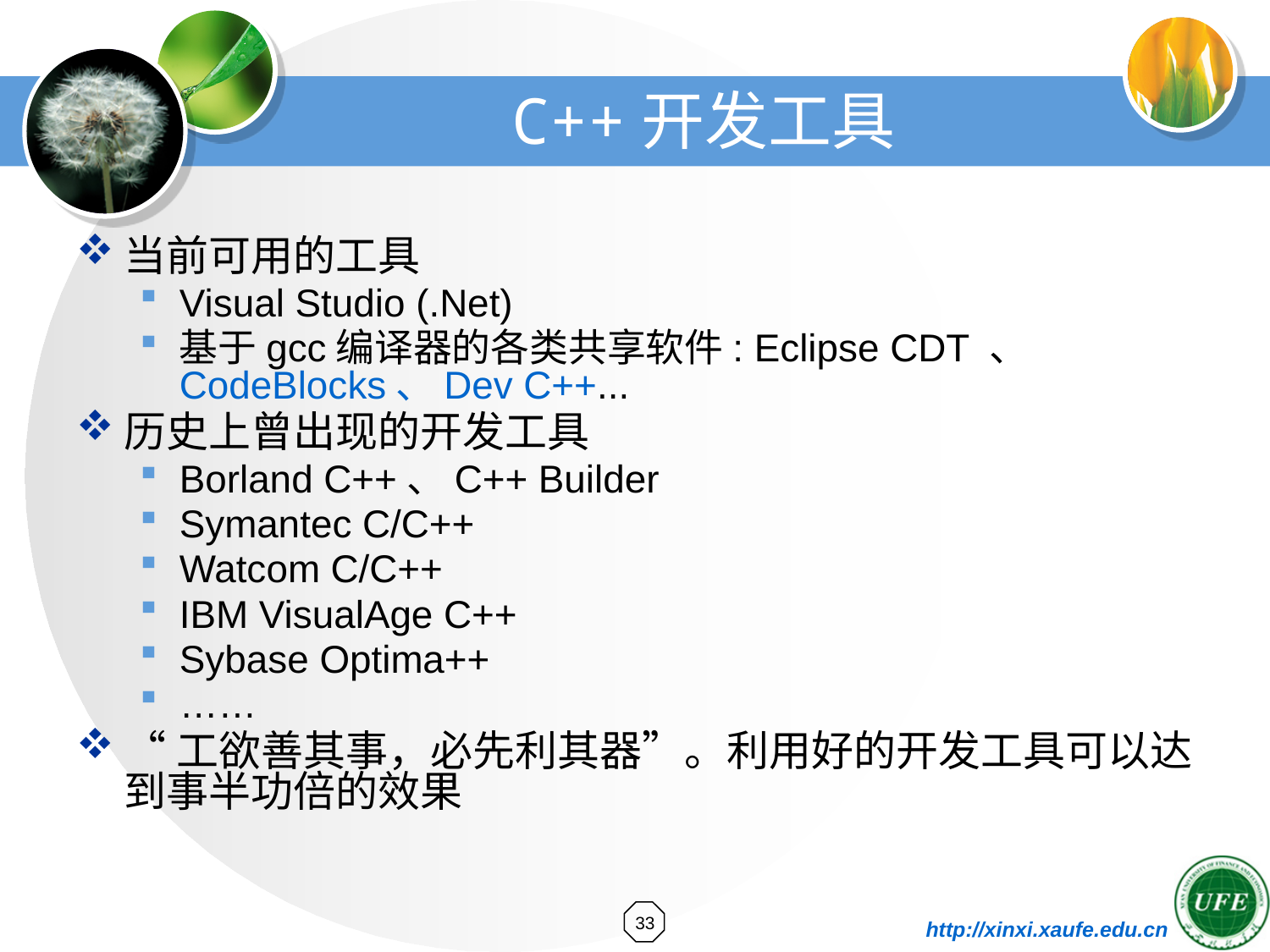

# C++开发工具
当前可用的工具
Visual Studio (.Net)
基于gcc编译器的各类共享软件: Eclipse CDT 、 CodeBlocks、Dev C++...
历史上曾出现的开发工具
Borland C++、C++ Builder
Symantec C/C++
Watcom C/C++
IBM VisualAge C++
Sybase Optima++
……
“工欲善其事，必先利其器”。利用好的开发工具可以达到事半功倍的效果
33
http://xinxi.xaufe.edu.cn